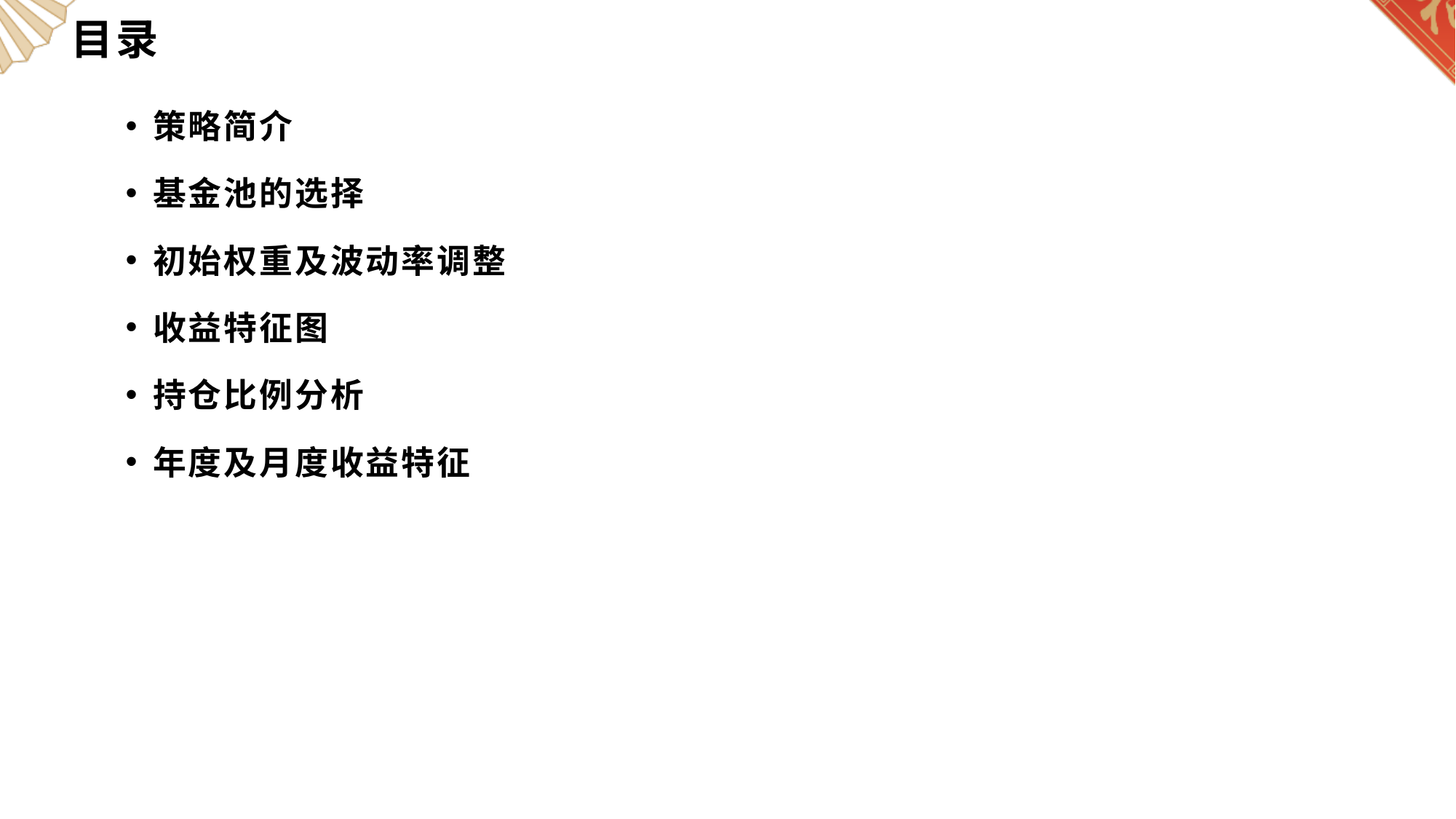

# 目录
策略简介
基金池的选择
初始权重及波动率调整
收益特征图
持仓比例分析
年度及月度收益特征